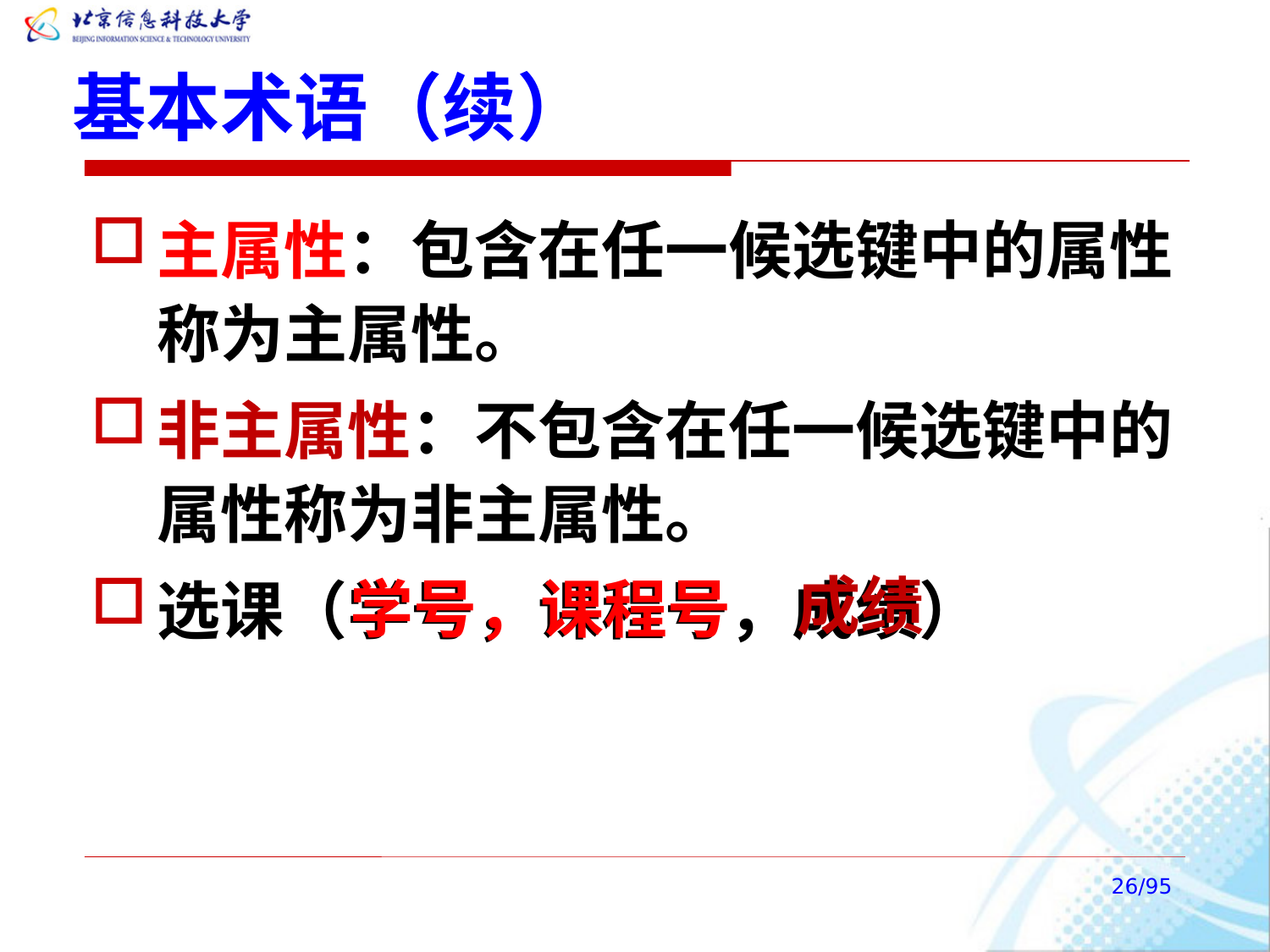

# 基本术语（续）
主属性：包含在任一候选键中的属性称为主属性。
非主属性：不包含在任一候选键中的属性称为非主属性。
选课（学号，课程号，成绩）
成绩
学号，课程号

26/95